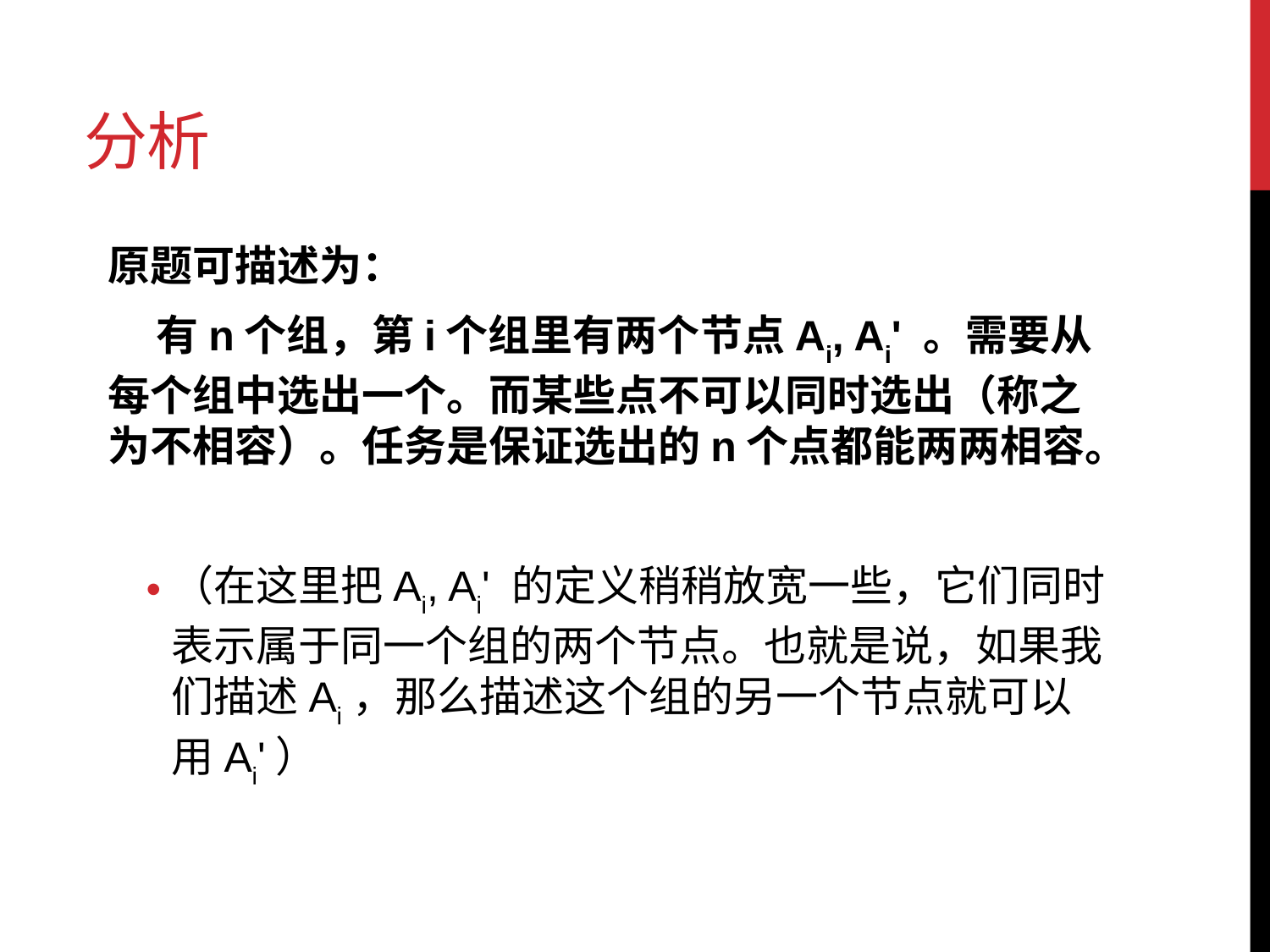

# 分析
原题可描述为：
    有n个组，第i个组里有两个节点Ai, Ai' 。需要从每个组中选出一个。而某些点不可以同时选出（称之为不相容）。任务是保证选出的n个点都能两两相容。

（在这里把Ai, Ai' 的定义稍稍放宽一些，它们同时表示属于同一个组的两个节点。也就是说，如果我们描述Ai，那么描述这个组的另一个节点就可以用Ai'）